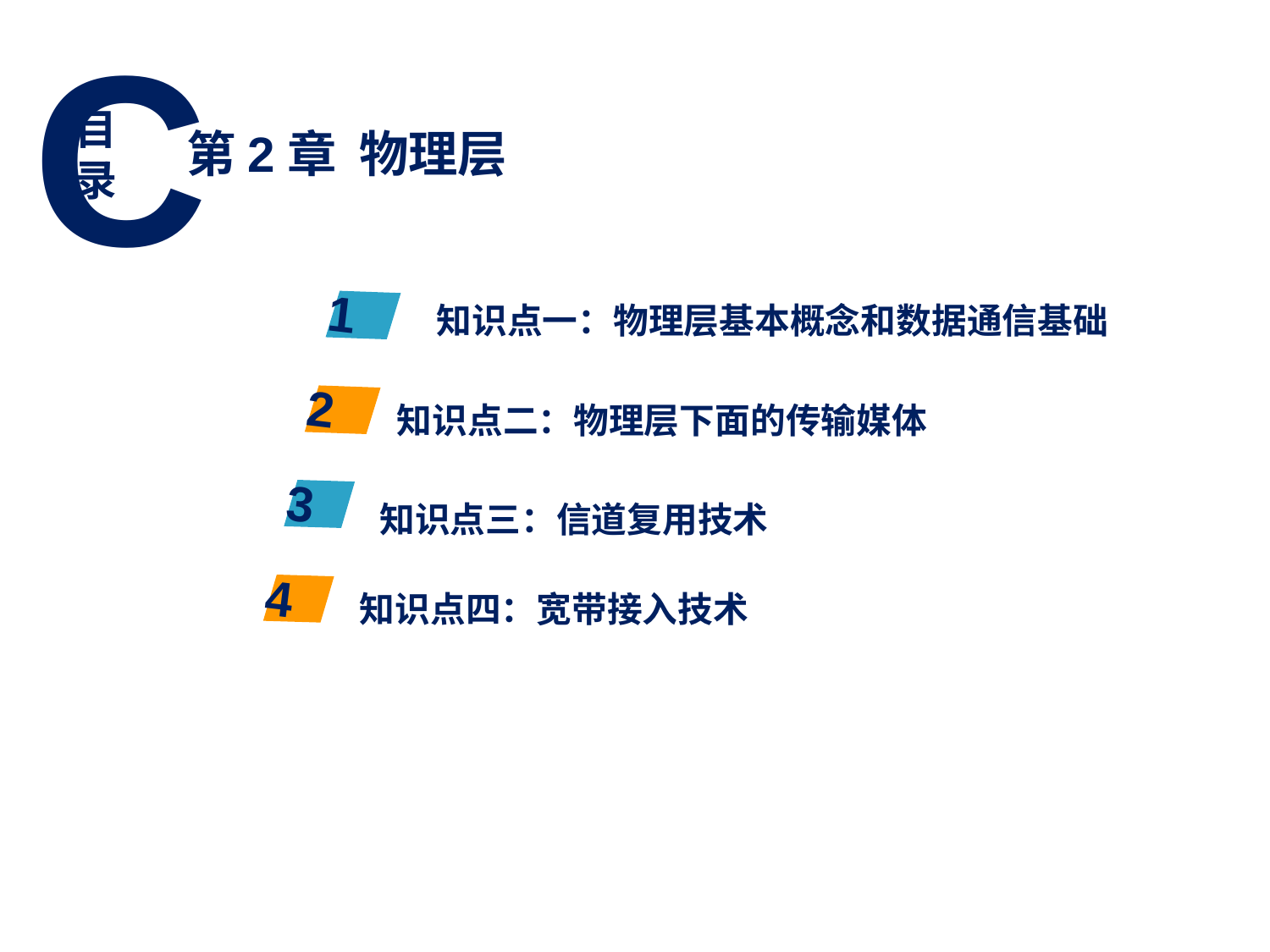

C
目
录
第2章  物理层
知识点一：物理层基本概念和数据通信基础
1
知识点二：物理层下面的传输媒体
2
知识点三：信道复用技术
3
知识点四：宽带接入技术
4